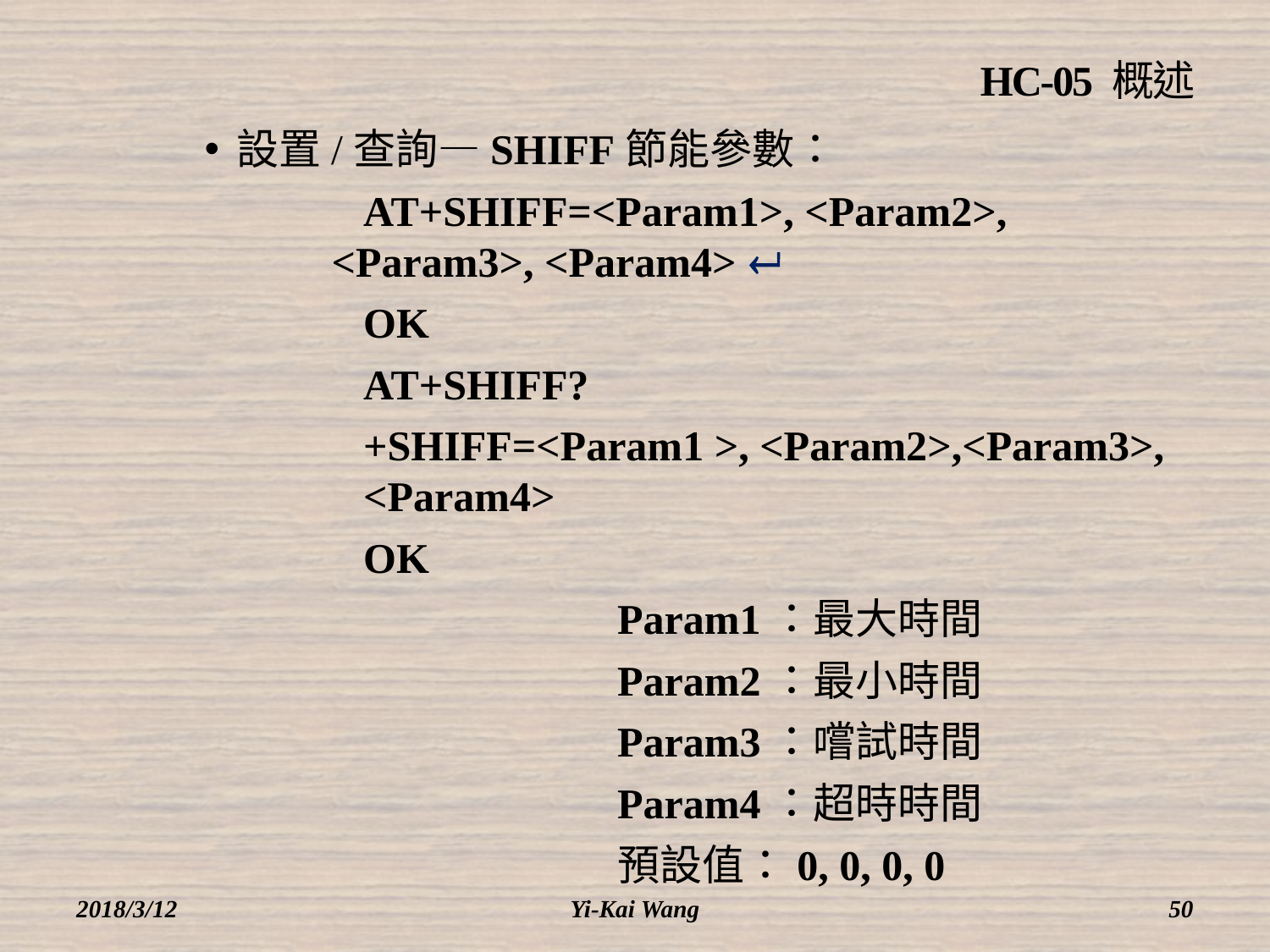

# HC-05 概述
設置/查詢—SHIFF節能參數：
		AT+SHIFF=<Param1>, <Param2>,
         <Param3>, <Param4> ↵
		OK
		AT+SHIFF?
		+SHIFF=<Param1 >, <Param2>,<Param3>, 	<Param4>
		OK
				Param1：最大時間
				Param2：最小時間
				Param3：嚐試時間
				Param4：超時時間
				預設值：0, 0, 0, 0
2018/3/12
Yi-Kai Wang
50